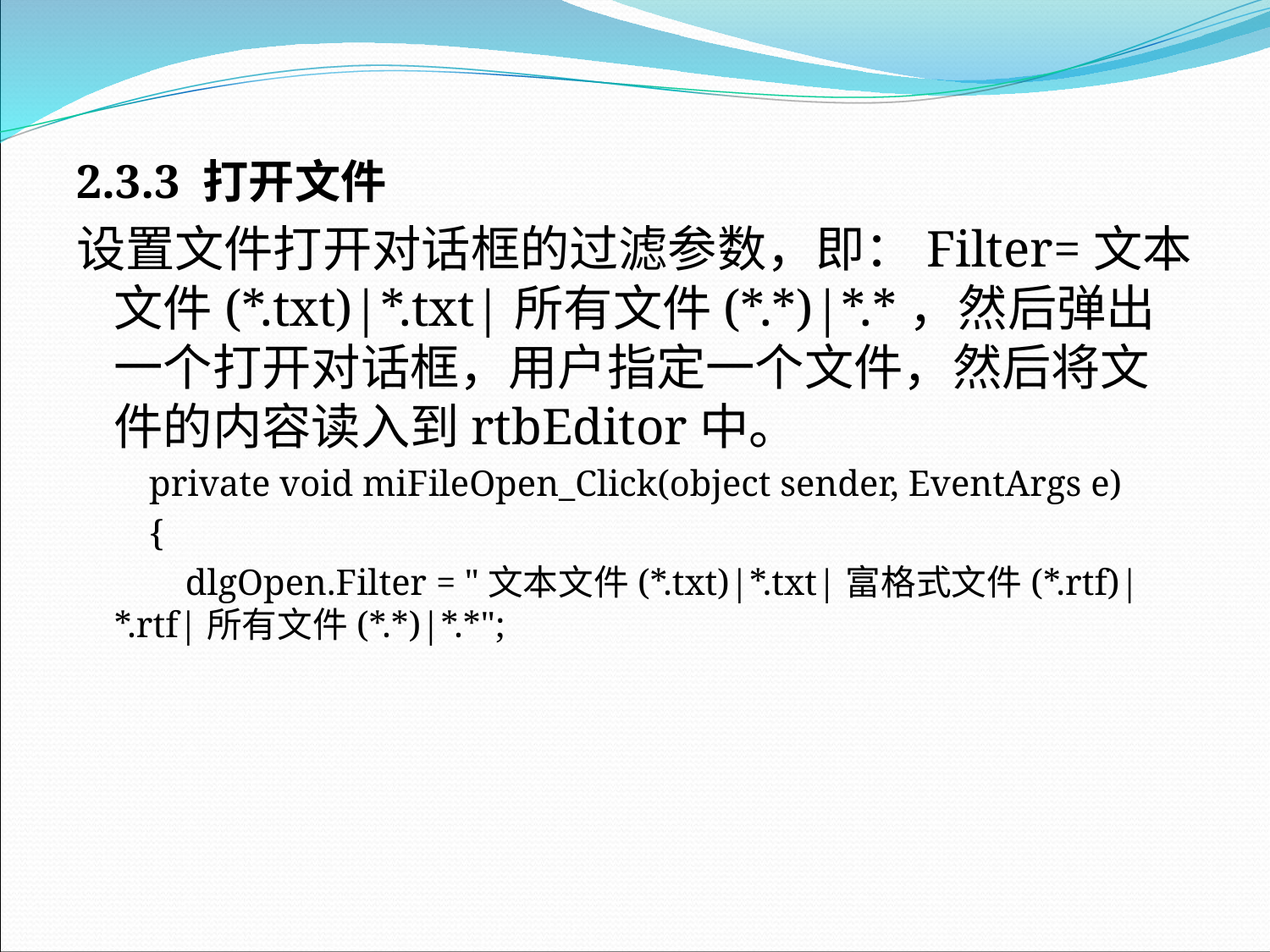

2.3.3 打开文件
设置文件打开对话框的过滤参数，即：Filter=文本文件(*.txt)|*.txt|所有文件(*.*)|*.*，然后弹出一个打开对话框，用户指定一个文件，然后将文件的内容读入到rtbEditor中。
        private void miFileOpen_Click(object sender, EventArgs e)
        {
            dlgOpen.Filter = "文本文件(*.txt)|*.txt|富格式文件(*.rtf)|*.rtf|所有文件(*.*)|*.*";